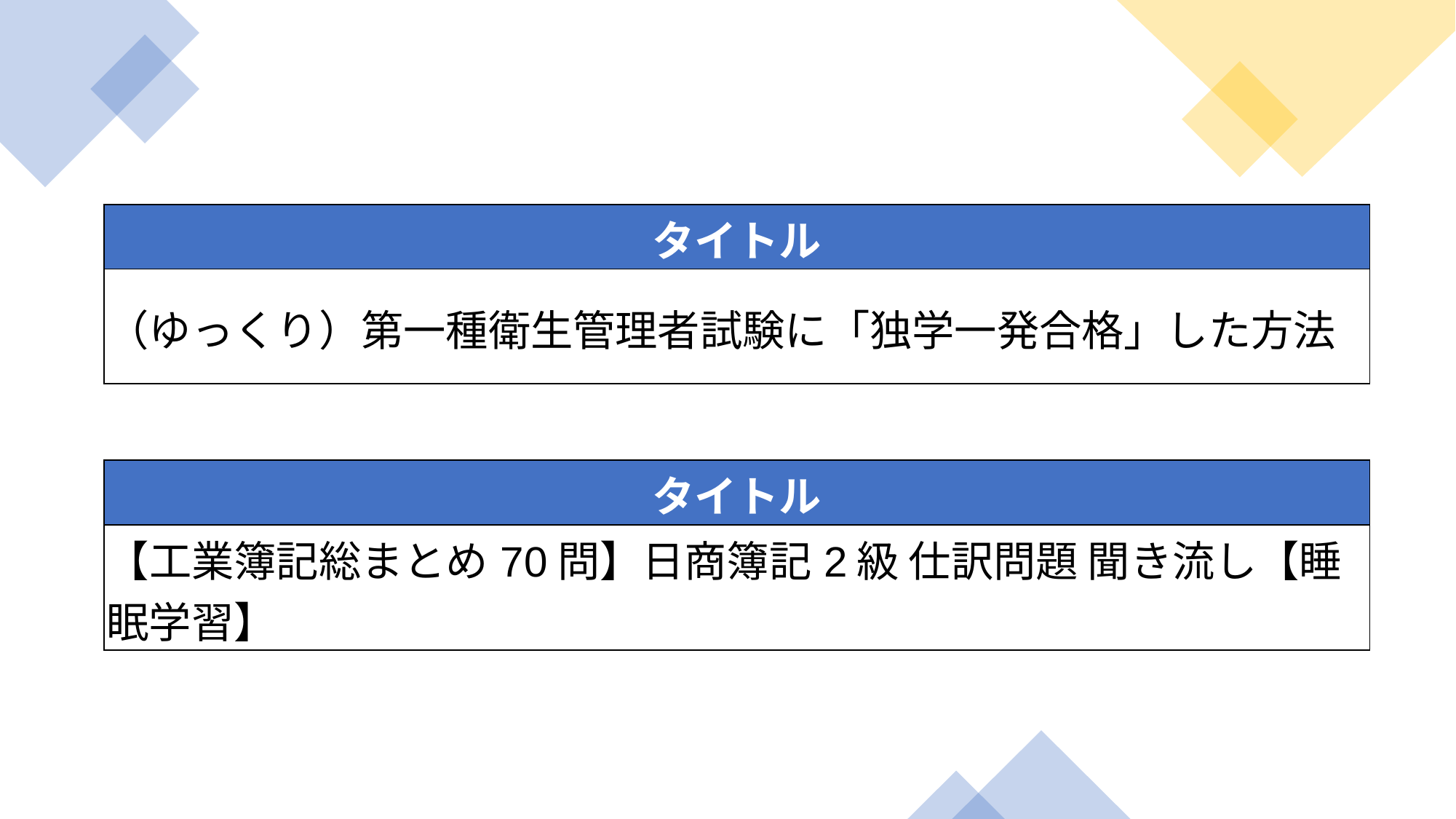

| タイトル |
| --- |
| （ゆっくり）第一種衛生管理者試験に「独学一発合格」した方法 |
| タイトル |
| --- |
| 【工業簿記総まとめ70問】日商簿記2級 仕訳問題 聞き流し【睡眠学習】 |